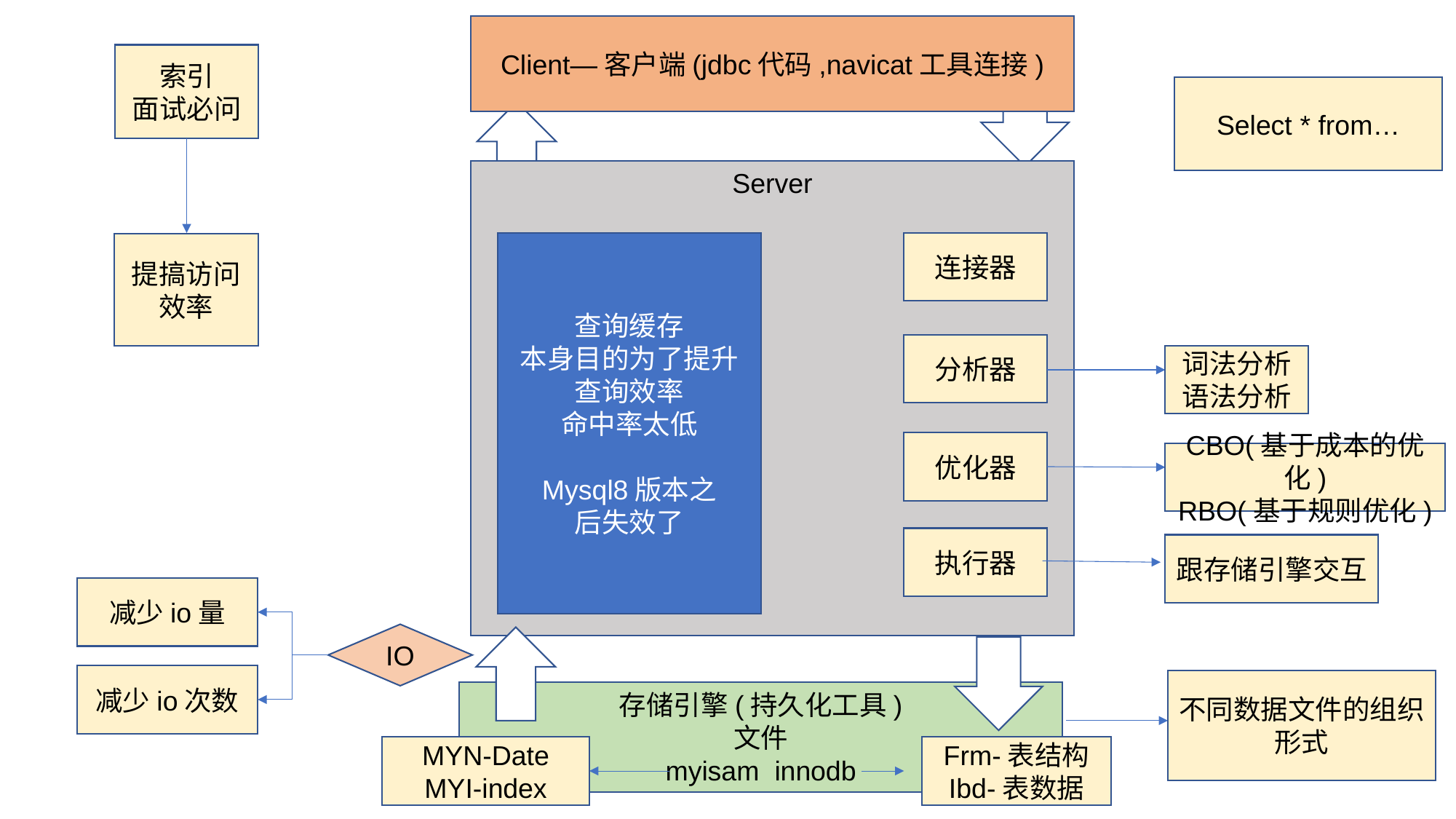

Client—客户端(jdbc代码,navicat工具连接)
索引
面试必问

Select * from…

Server
查询缓存
本身目的为了提升查询效率
命中率太低

Mysql8版本之
后失效了
连接器
提搞访问效率
分析器
词法分析
语法分析
优化器
CBO(基于成本的优化)
RBO(基于规则优化)
执行器
跟存储引擎交互
减少io量
IO

减少io次数
不同数据文件的组织形式
存储引擎(持久化工具)
文件
myisam  innodb
MYN-Date
MYI-index
Frm-表结构
Ibd-表数据